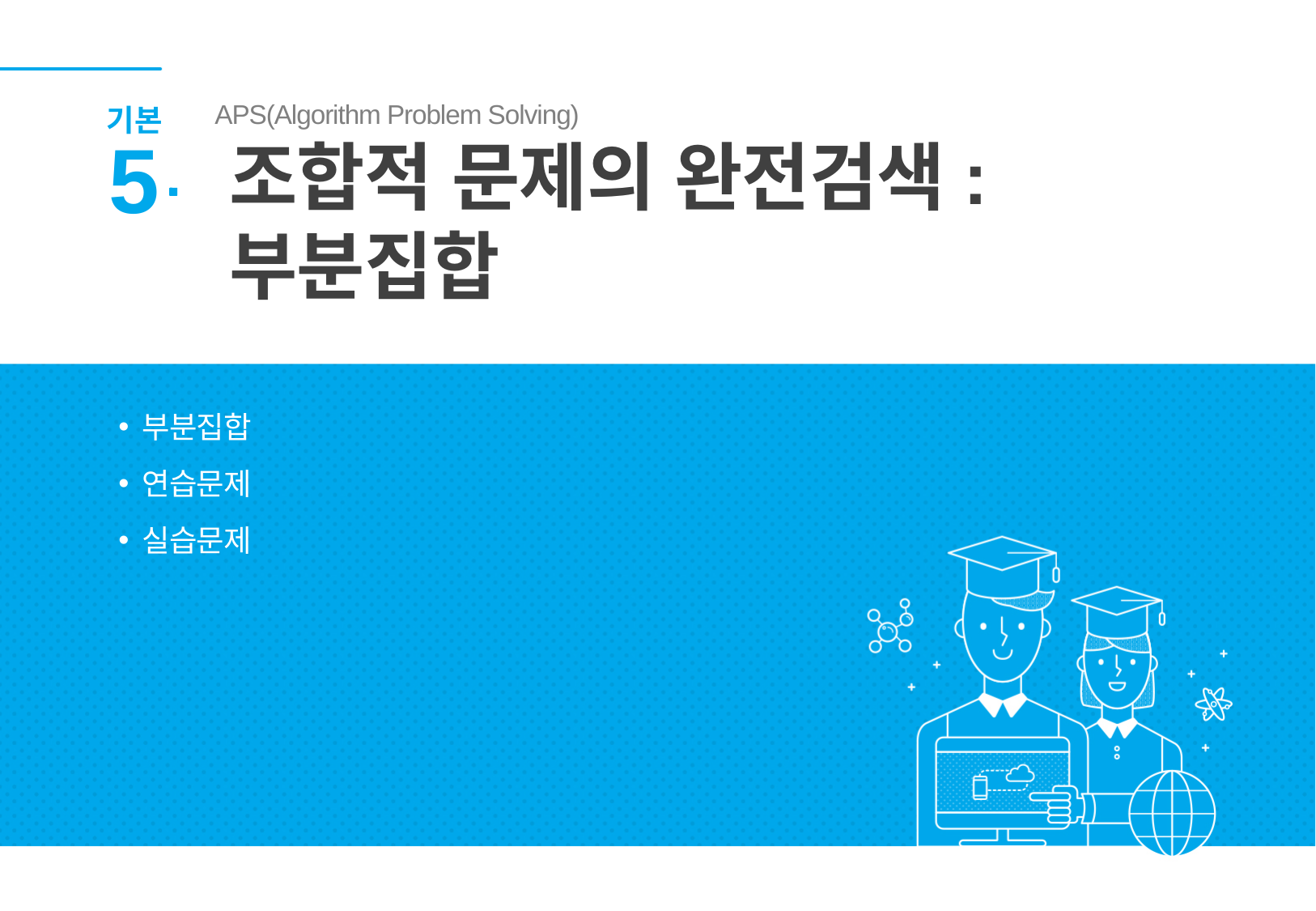

APS(Algorithm Problem Solving)
기본

5
조합적 문제의 완전검색:
부분집합
부분집합
연습문제
실습문제